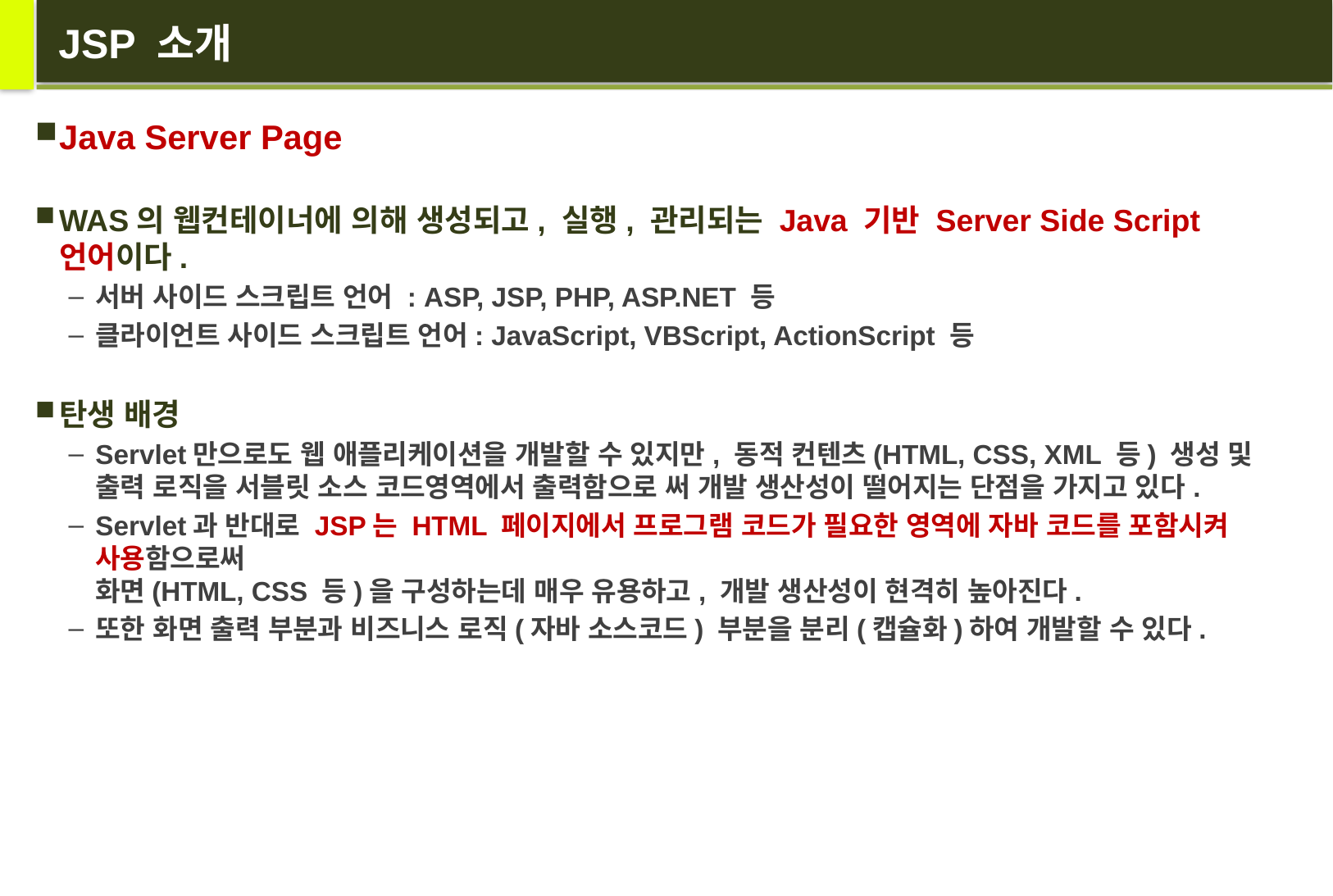

# JSP 소개
Java Server Page

WAS의 웹컨테이너에 의해 생성되고, 실행, 관리되는 Java 기반 Server Side Script 언어이다.
서버 사이드 스크립트 언어 : ASP, JSP, PHP, ASP.NET 등
클라이언트 사이드 스크립트 언어: JavaScript, VBScript, ActionScript 등

탄생 배경
Servlet만으로도 웹 애플리케이션을 개발할 수 있지만, 동적 컨텐츠(HTML, CSS, XML 등) 생성 및 출력 로직을 서블릿 소스 코드영역에서 출력함으로 써 개발 생산성이 떨어지는 단점을 가지고 있다.
Servlet과 반대로 JSP는 HTML 페이지에서 프로그램 코드가 필요한 영역에 자바 코드를 포함시켜 사용함으로써
화면(HTML, CSS 등)을 구성하는데 매우 유용하고, 개발 생산성이 현격히 높아진다.
또한 화면 출력 부분과 비즈니스 로직(자바 소스코드) 부분을 분리(캡슐화)하여 개발할 수 있다.